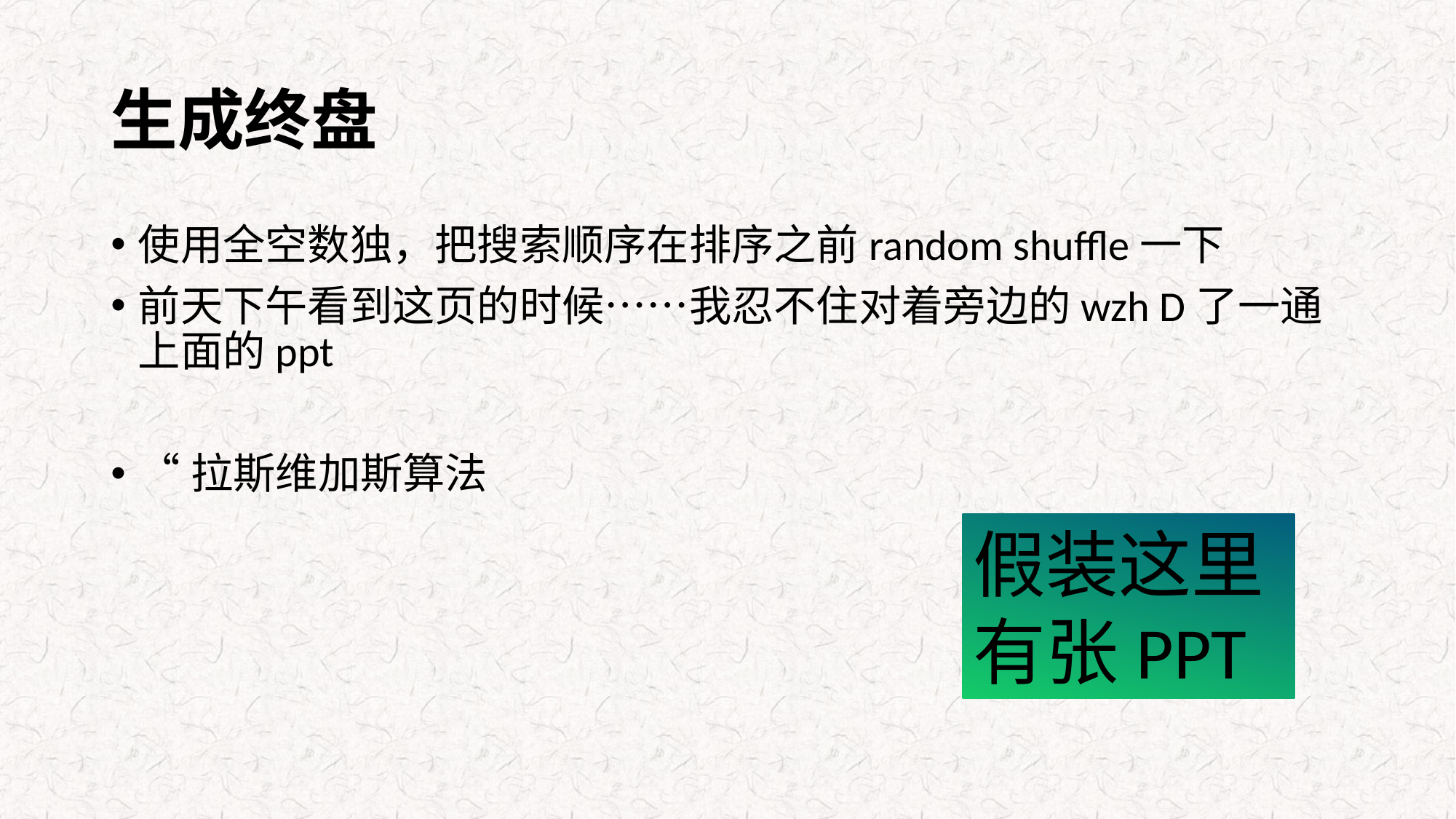

# 生成终盘
使用全空数独，把搜索顺序在排序之前random shuffle一下
前天下午看到这页的时候……我忍不住对着旁边的wzh D了一通上面的ppt

“拉斯维加斯算法
假装这里有张PPT